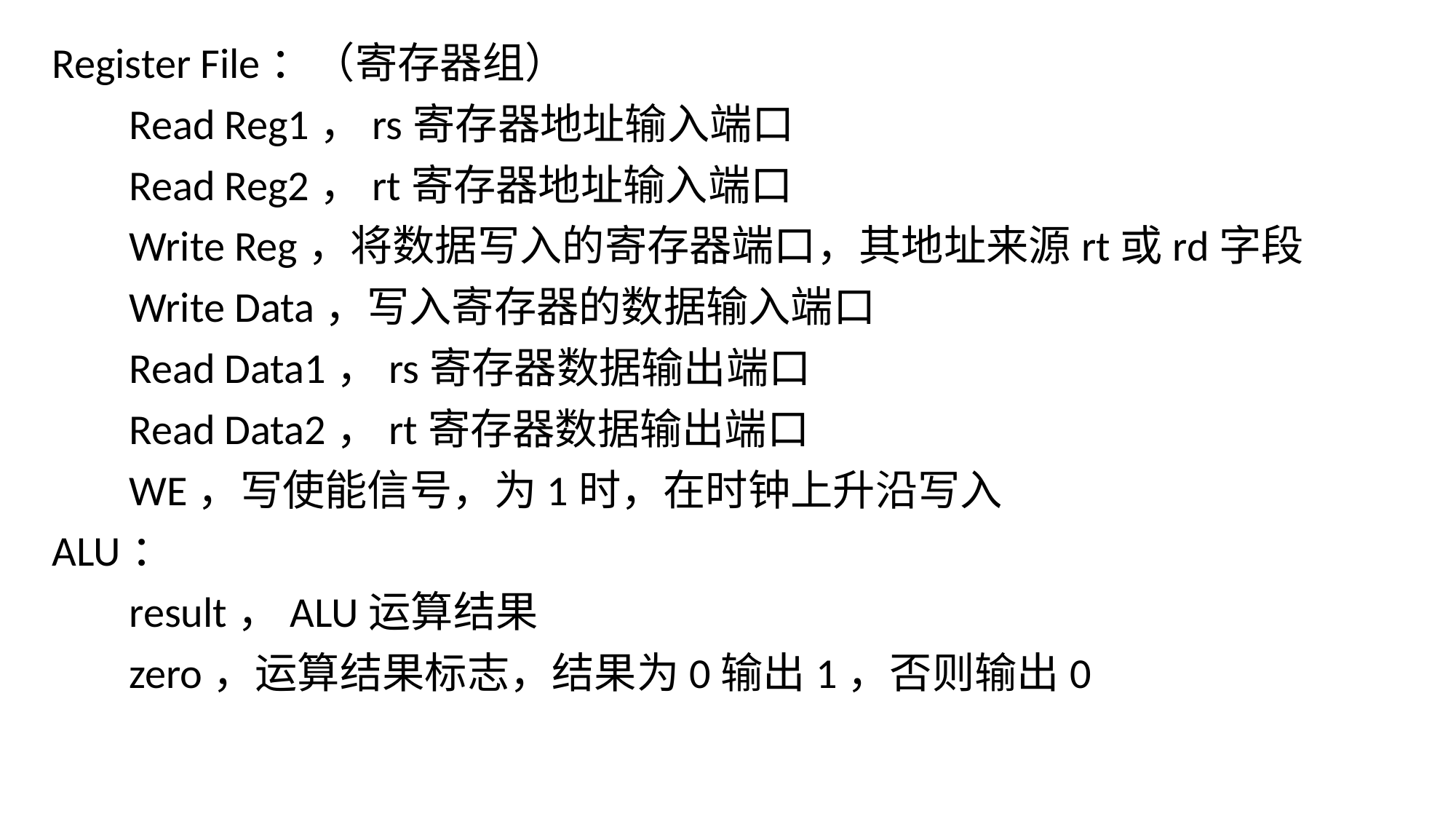

Register File：（寄存器组）
        Read Reg1，rs寄存器地址输入端口
        Read Reg2，rt寄存器地址输入端口
        Write Reg，将数据写入的寄存器端口，其地址来源rt或rd字段
        Write Data，写入寄存器的数据输入端口
        Read Data1，rs寄存器数据输出端口
        Read Data2，rt寄存器数据输出端口
        WE，写使能信号，为1时，在时钟上升沿写入
ALU：
        result，ALU运算结果
        zero，运算结果标志，结果为0输出1，否则输出0